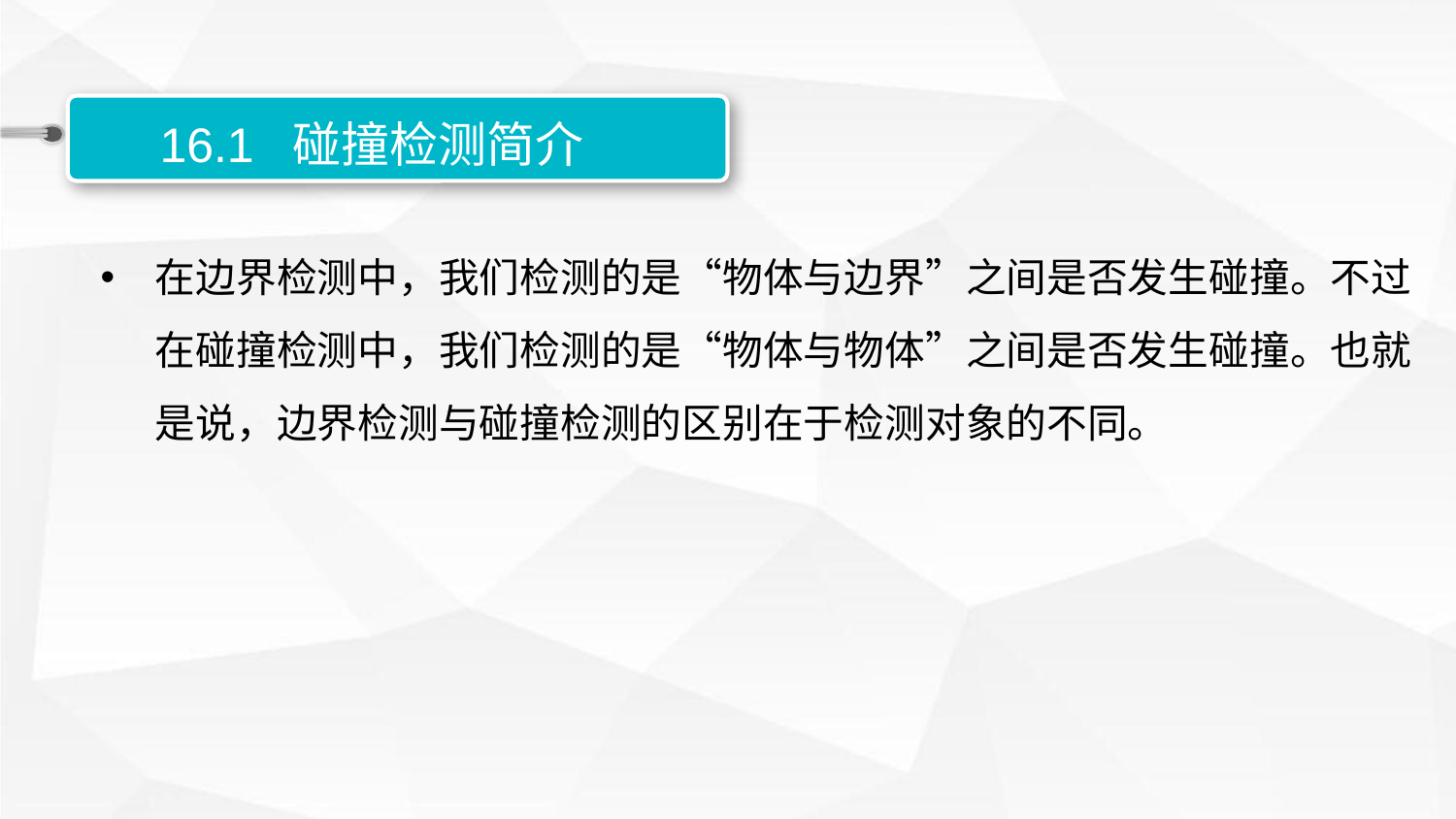

16.1  碰撞检测简介

在边界检测中，我们检测的是“物体与边界”之间是否发生碰撞。不过在碰撞检测中，我们检测的是“物体与物体”之间是否发生碰撞。也就是说，边界检测与碰撞检测的区别在于检测对象的不同。